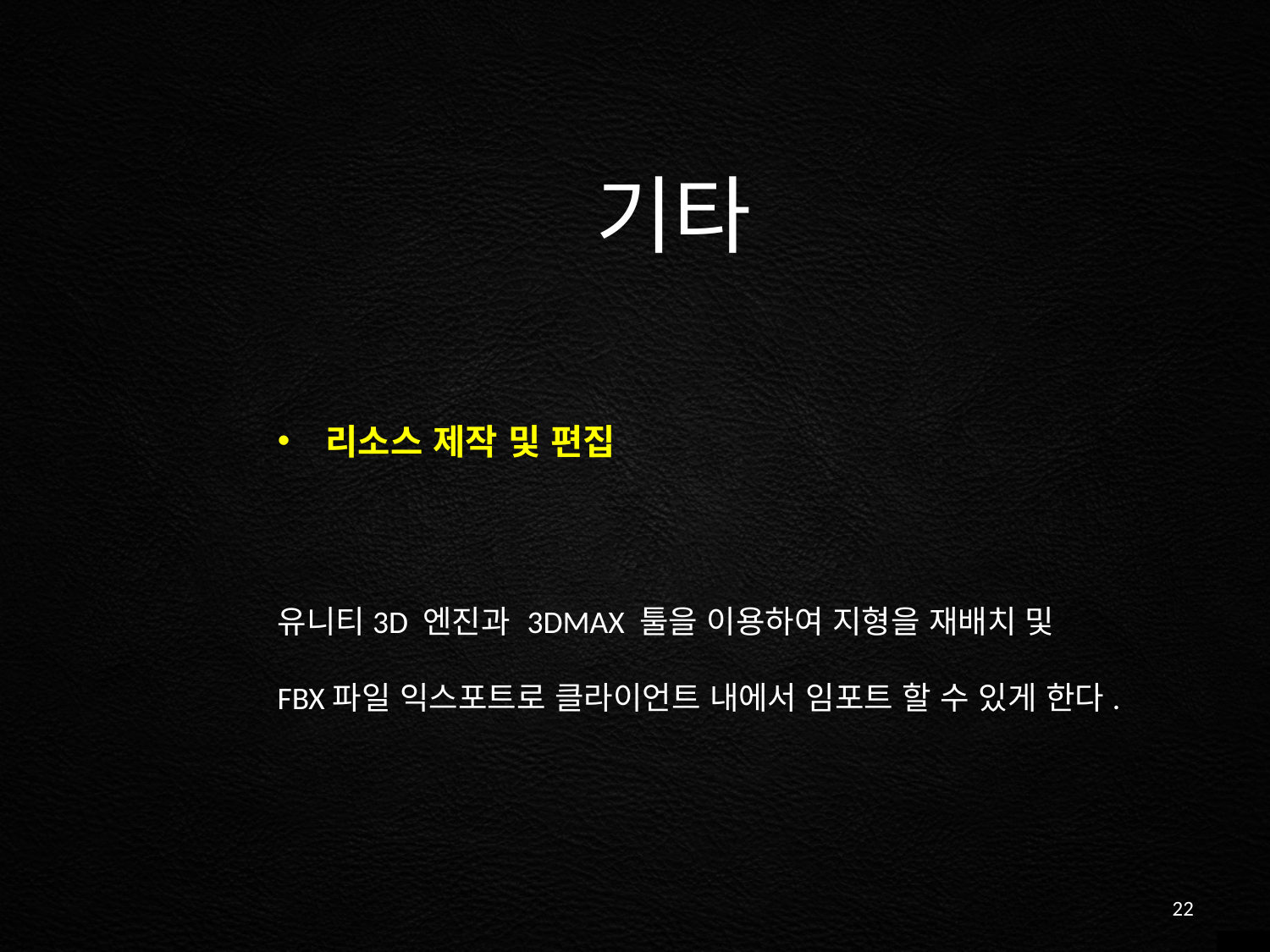

기타

리소스 제작 및 편집

유니티3D 엔진과 3DMAX 툴을 이용하여 지형을 재배치 및

FBX파일 익스포트로 클라이언트 내에서 임포트 할 수 있게 한다.
22